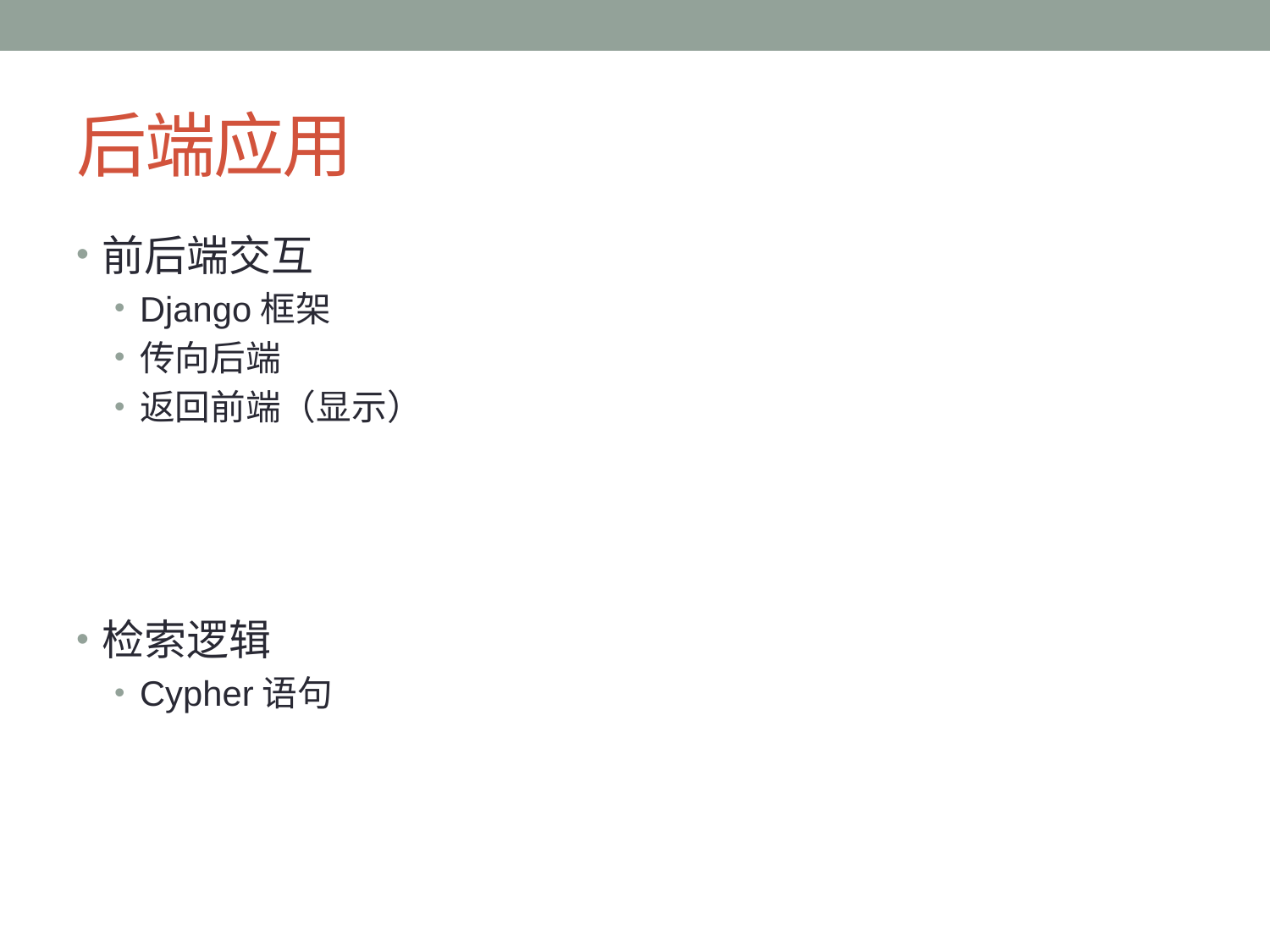

# 后端应用
前后端交互
Django框架
传向后端
返回前端（显示）

检索逻辑
Cypher语句